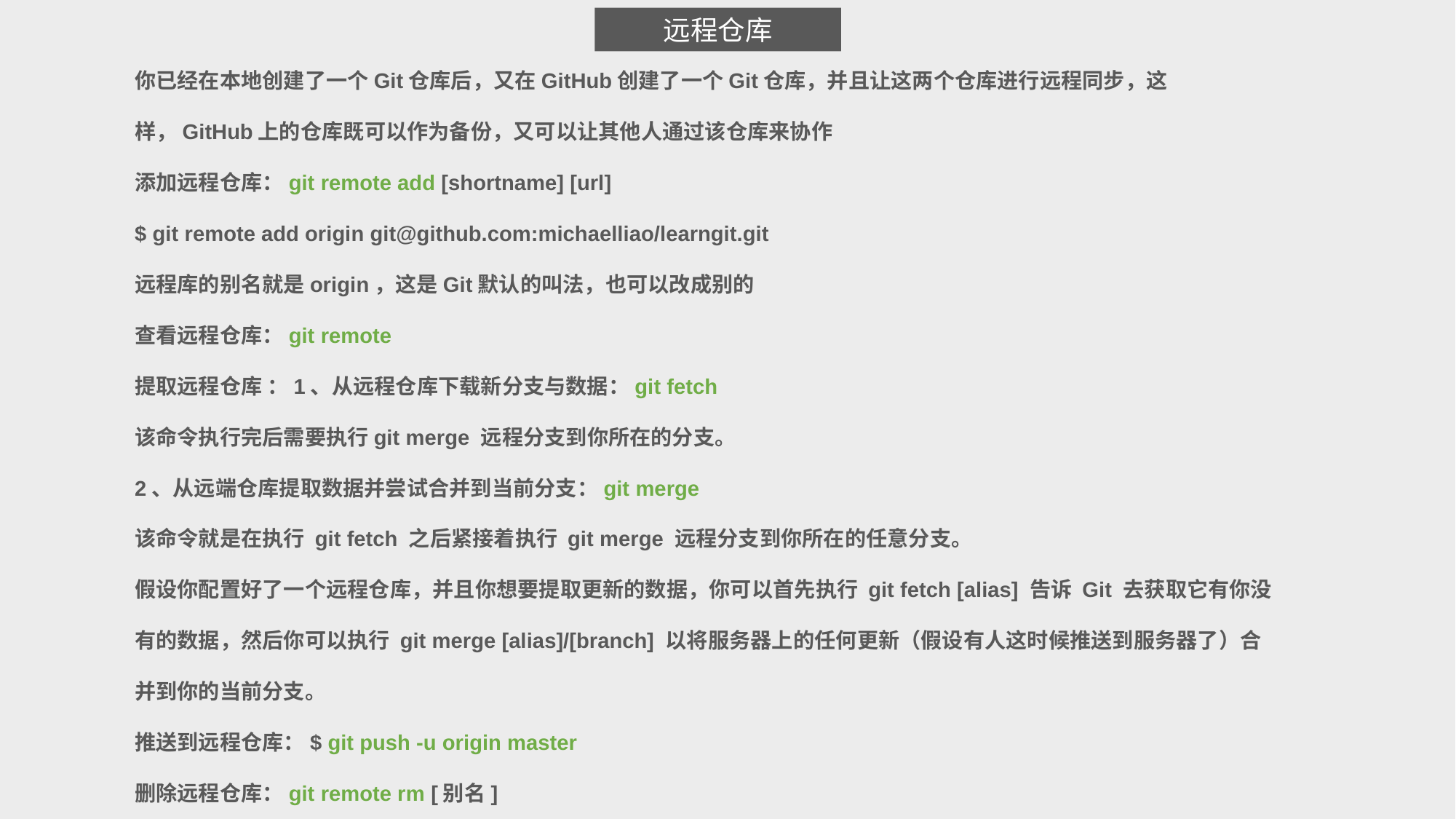

远程仓库
你已经在本地创建了一个Git仓库后，又在GitHub创建了一个Git仓库，并且让这两个仓库进行远程同步，这样，GitHub上的仓库既可以作为备份，又可以让其他人通过该仓库来协作
添加远程仓库：git remote add [shortname] [url]
$ git remote add origin git@github.com:michaelliao/learngit.git
远程库的别名就是origin，这是Git默认的叫法，也可以改成别的
查看远程仓库：git remote
提取远程仓库 ：1、从远程仓库下载新分支与数据：git fetch
该命令执行完后需要执行git merge 远程分支到你所在的分支。
2、从远端仓库提取数据并尝试合并到当前分支：git merge
该命令就是在执行 git fetch 之后紧接着执行 git merge 远程分支到你所在的任意分支。
假设你配置好了一个远程仓库，并且你想要提取更新的数据，你可以首先执行 git fetch [alias] 告诉 Git 去获取它有你没有的数据，然后你可以执行 git merge [alias]/[branch] 以将服务器上的任何更新（假设有人这时候推送到服务器了）合并到你的当前分支。
推送到远程仓库：$ git push -u origin master
删除远程仓库：git remote rm [别名]